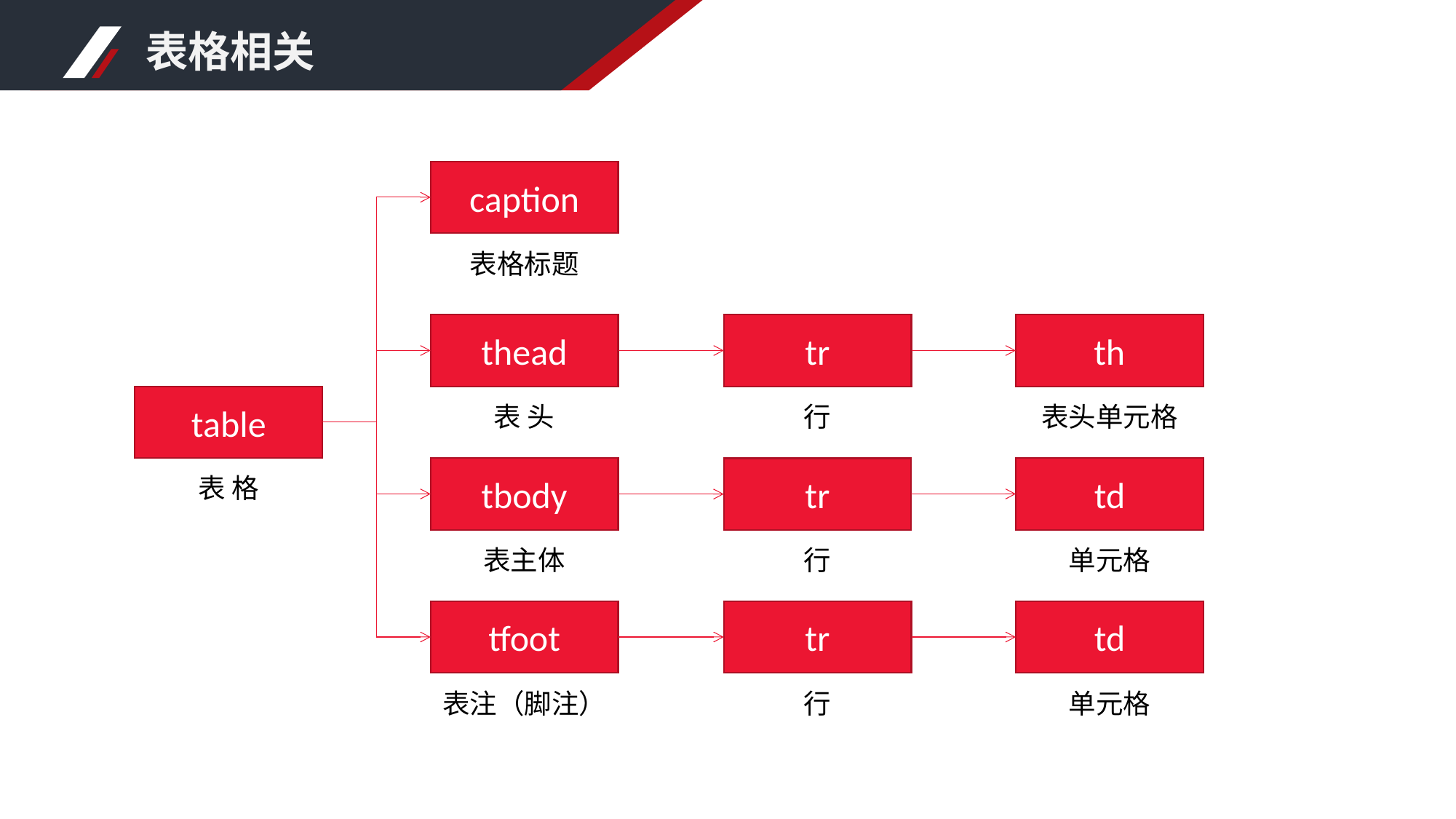

表格相关
caption
表格标题
thead
表 头
tr
行
th
表头单元格
table
表 格
tbody
表主体

td
单元格
tr
行
tfoot
表注（脚注）
tr
行
td
单元格